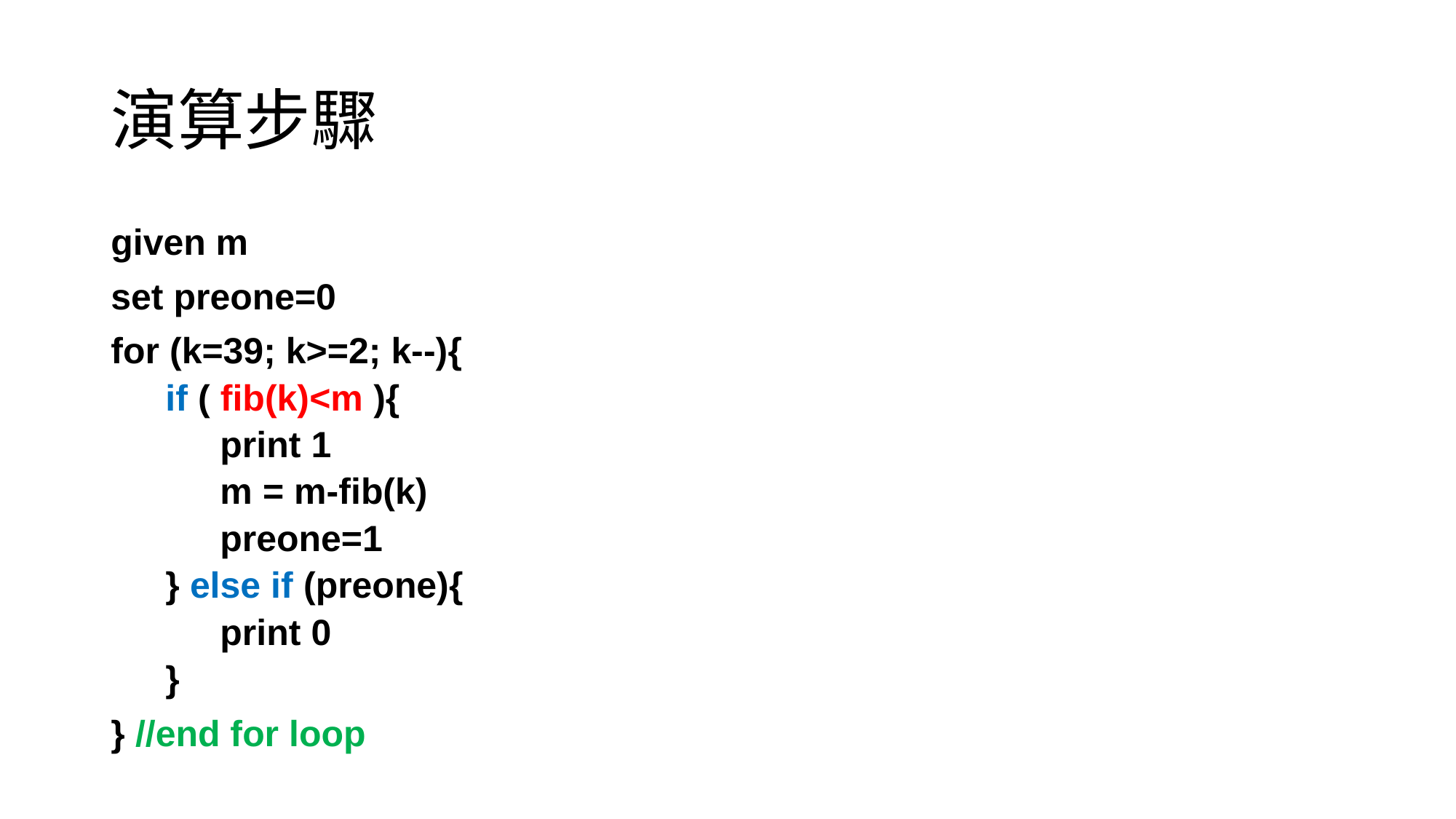

# 演算步驟
given m
set preone=0
for (k=39; k>=2; k--){
if ( fib(k)<m ){
print 1
m = m-fib(k)
preone=1
} else if (preone){
print 0
}
} //end for loop